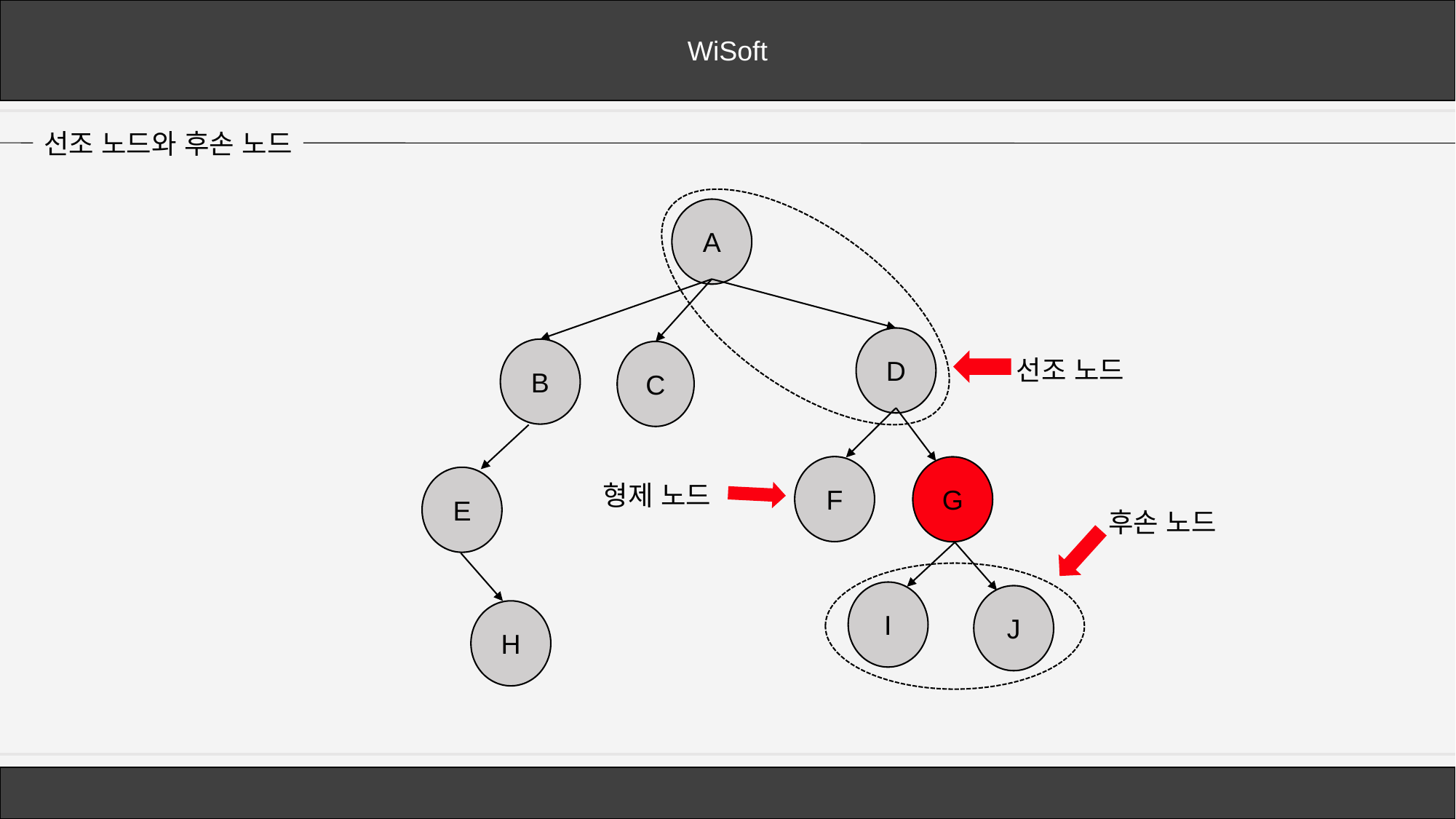

WiSoft
선조 노드와 후손 노드
A

D

B
C
선조 노드
F
G

E
형제 노드
후손 노드

I
J
H